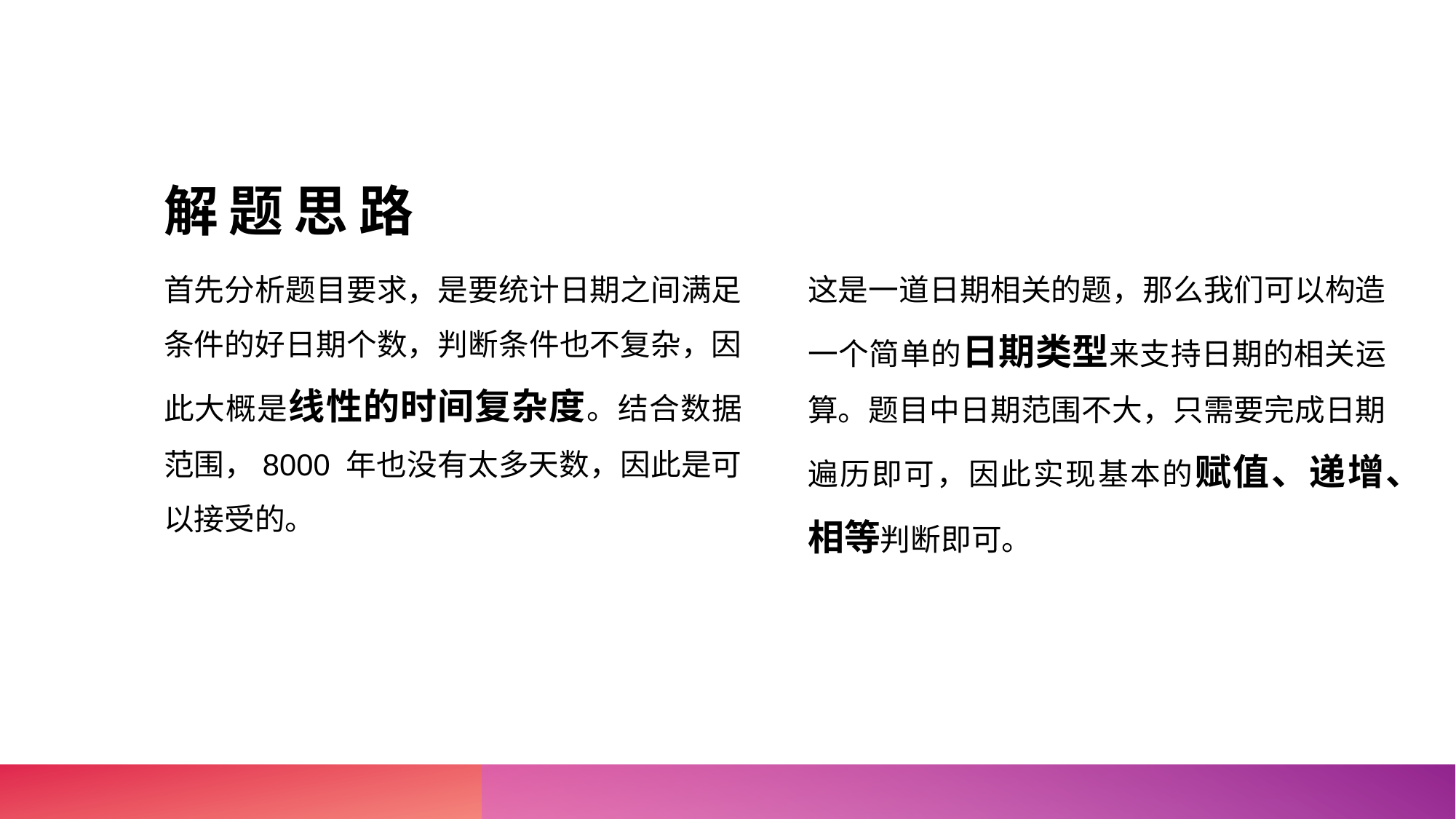

# 解题思路
首先分析题目要求，是要统计日期之间满足条件的好日期个数，判断条件也不复杂，因此大概是线性的时间复杂度。结合数据范围，8000 年也没有太多天数，因此是可以接受的。
这是一道日期相关的题，那么我们可以构造一个简单的日期类型来支持日期的相关运算。题目中日期范围不大，只需要完成日期遍历即可，因此实现基本的赋值、递增、相等判断即可。